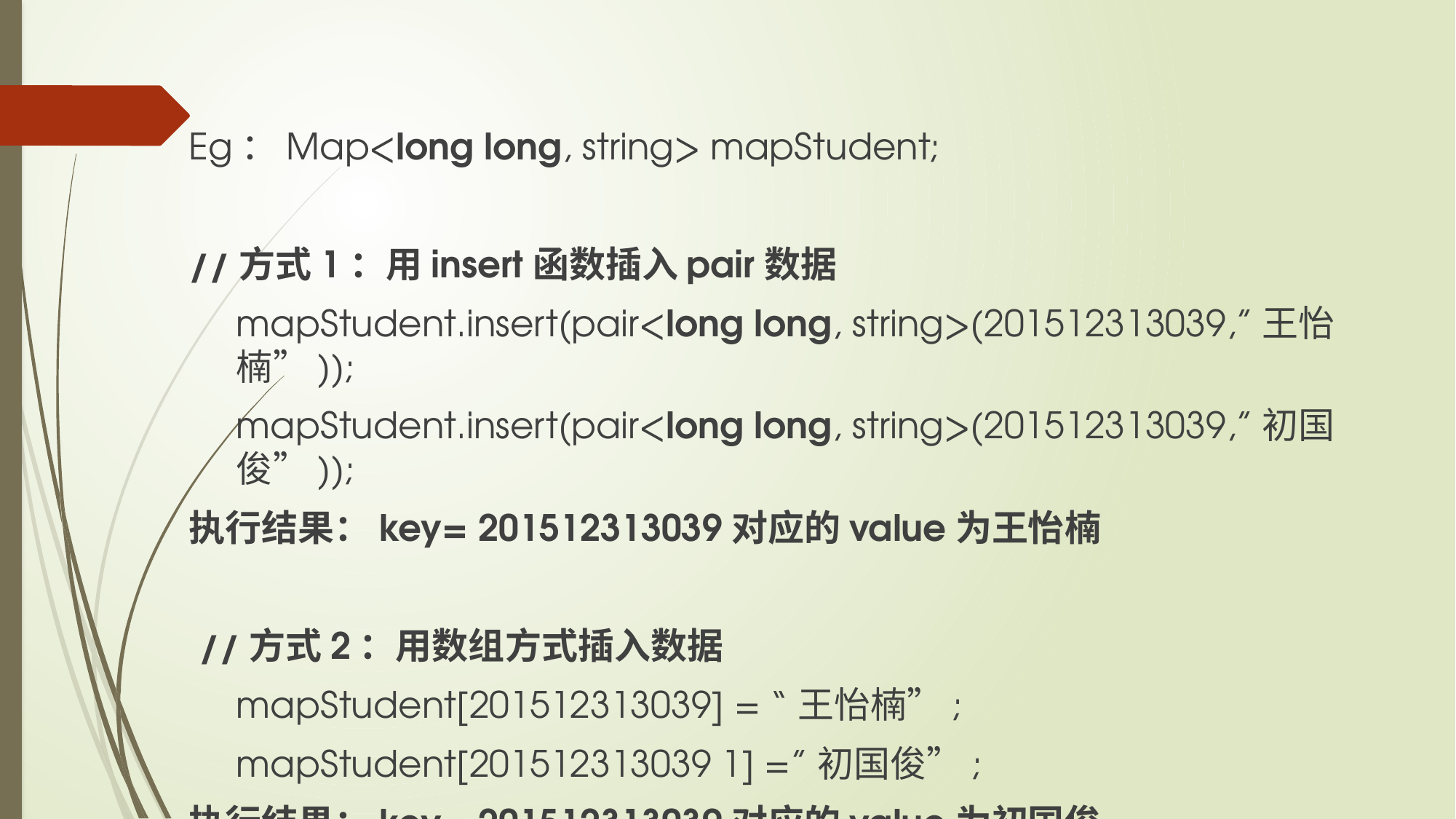

Eg：Map<long long, string> mapStudent;

//方式1：用insert函数插入pair数据
mapStudent.insert(pair<long long, string>(201512313039,”王怡楠”));
mapStudent.insert(pair<long long, string>(201512313039,”初国俊”));
执行结果：key= 201512313039对应的value为王怡楠

 //方式2：用数组方式插入数据
mapStudent[201512313039] = “王怡楠”;
mapStudent[201512313039 1] =”初国俊”;
执行结果：key= 201512313039对应的value为初国俊